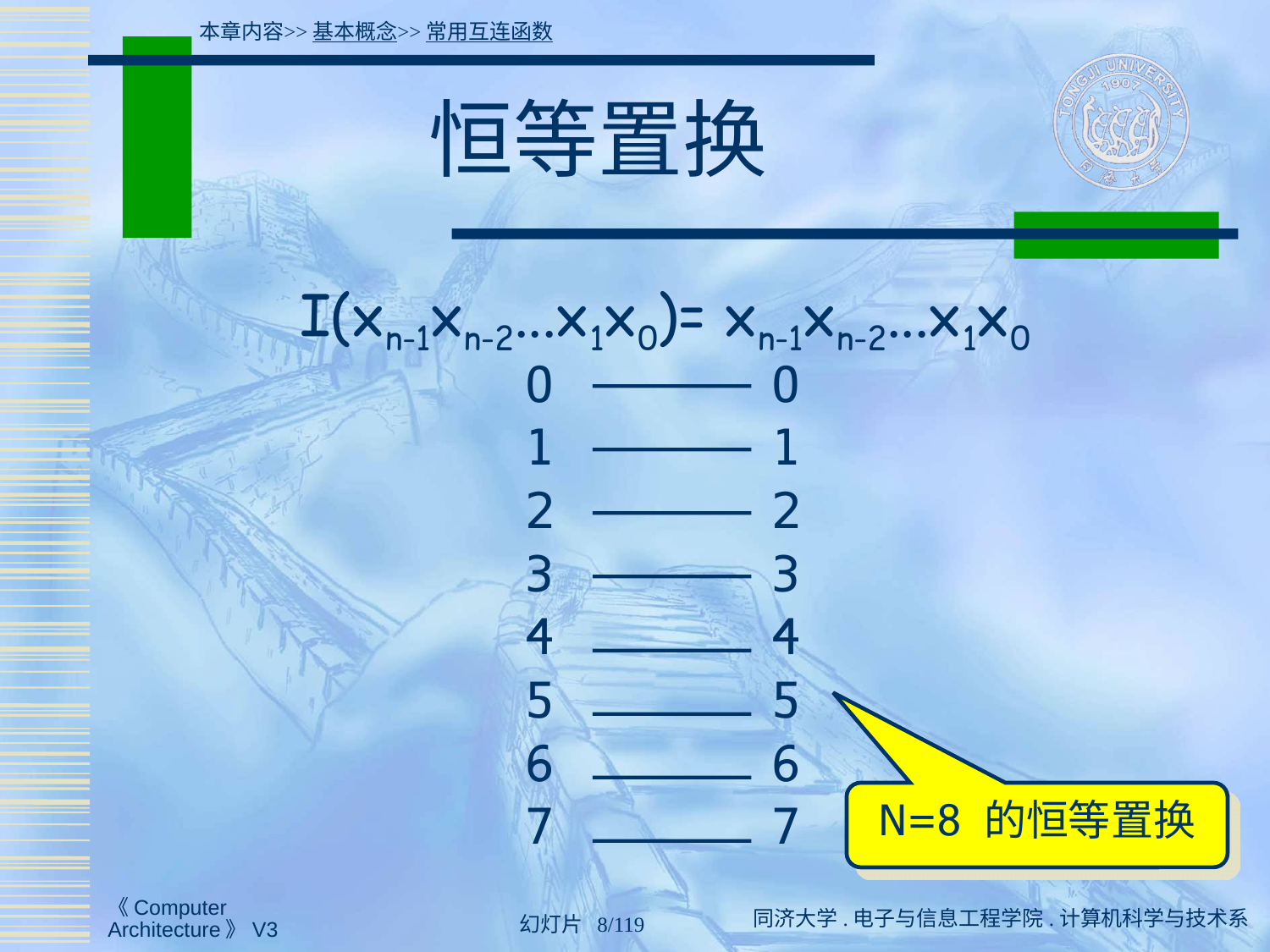

本章内容>>基本概念>>常用互连函数
# 恒等置换
I(xn-1xn-2...x1x0)= xn-1xn-2...x1x0
0               0
1               1
2               2
3               3
4               4
5               5
6               6
7               7

N=8 的恒等置换